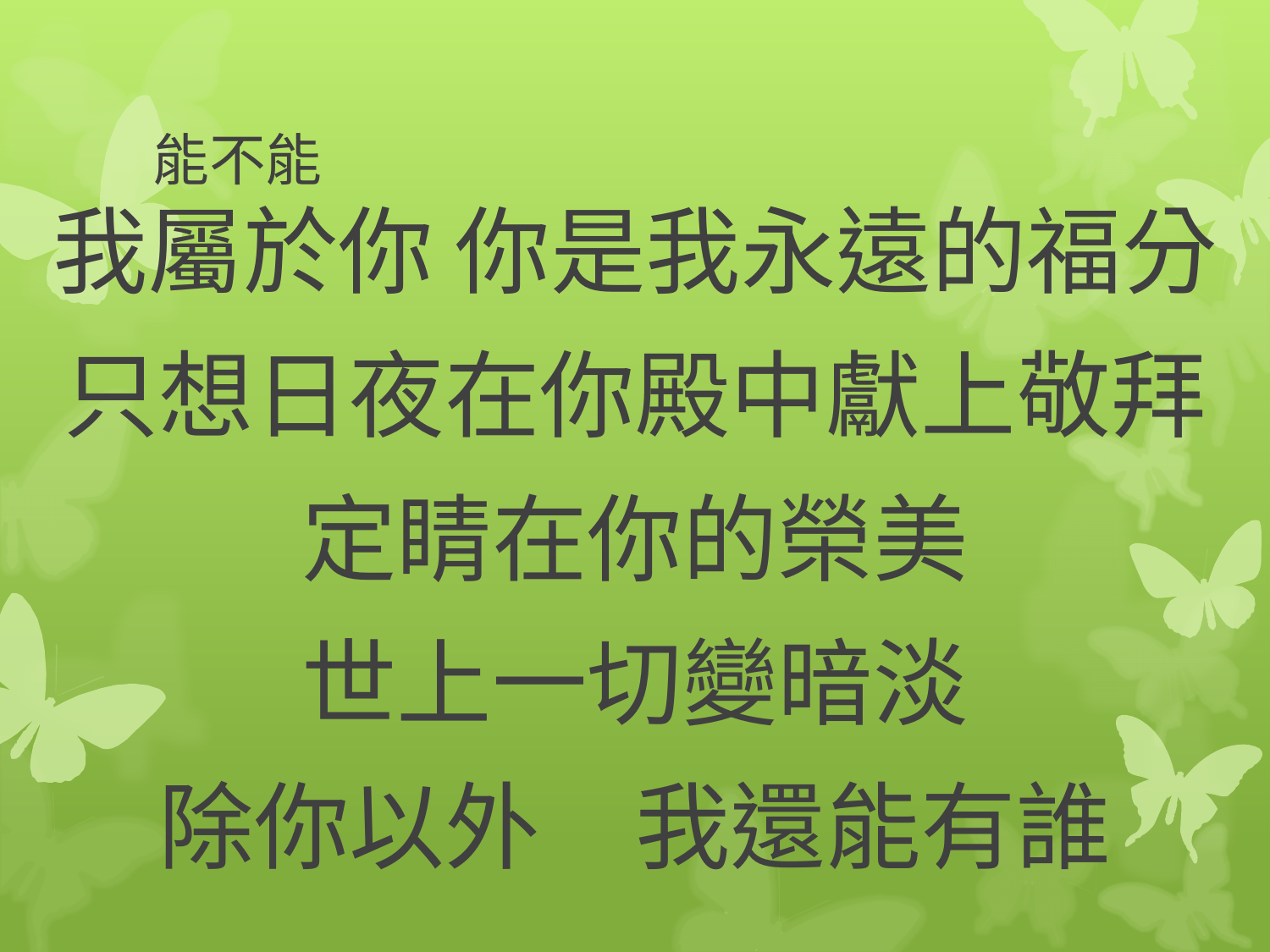

# 能不能
我屬於你 你是我永遠的福分
只想日夜在你殿中獻上敬拜
定睛在你的榮美
世上一切變暗淡
除你以外　我還能有誰